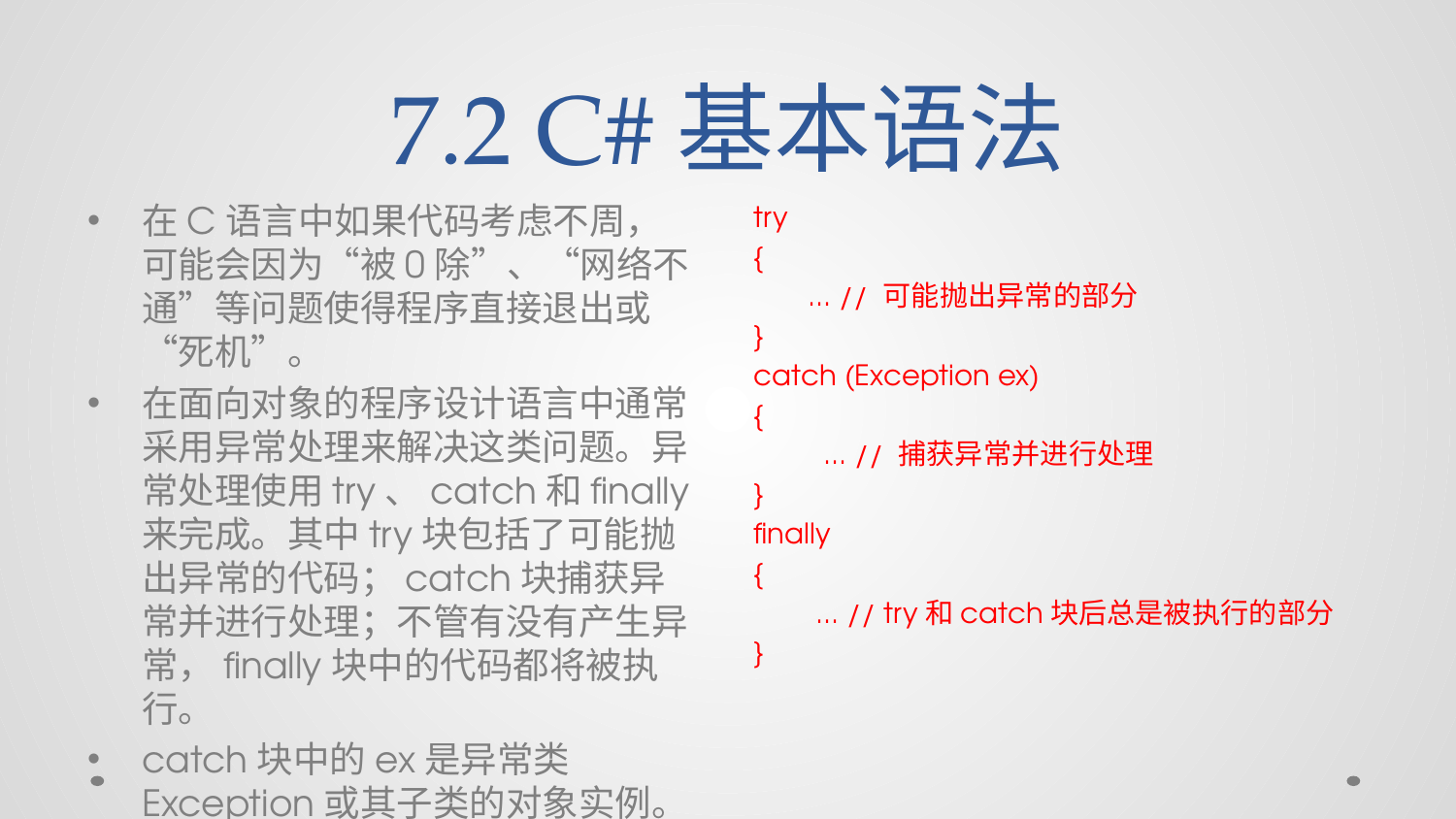

# 7.2 C#基本语法
在C语言中如果代码考虑不周，可能会因为“被0除”、“网络不通”等问题使得程序直接退出或 “死机”。
在面向对象的程序设计语言中通常采用异常处理来解决这类问题。异常处理使用try、catch和finally来完成。其中try块包括了可能抛出异常的代码；catch块捕获异常并进行处理；不管有没有产生异常，finally块中的代码都将被执行。
catch块中的ex是异常类Exception或其子类的对象实例。
try
{
       ... // 可能抛出异常的部分
}
catch (Exception ex)
{
         ... // 捕获异常并进行处理
}
finally
{
        ... // try和catch块后总是被执行的部分
}